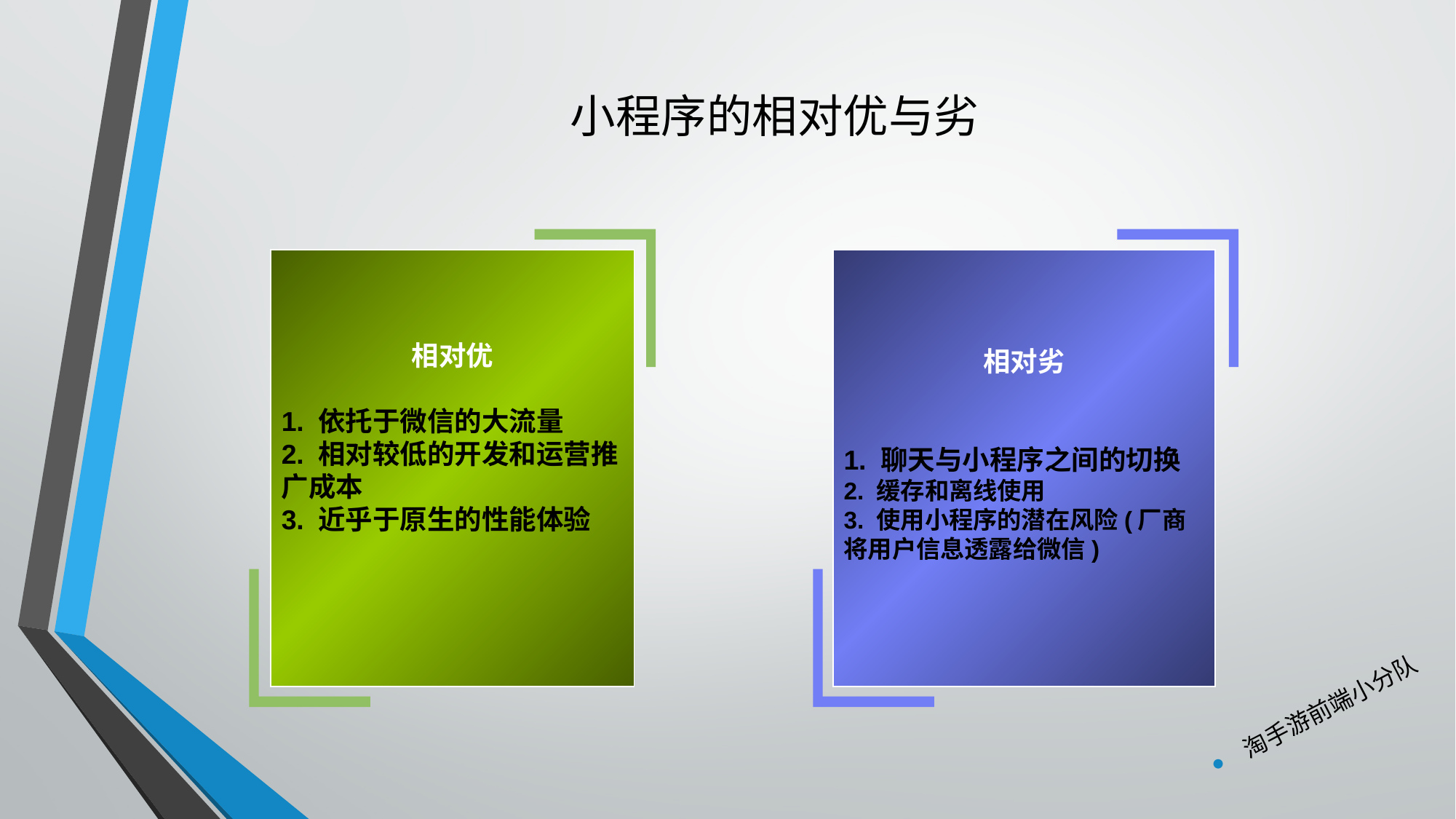

# 小程序的相对优与劣

相对优

1. 依托于微信的大流量
2. 相对较低的开发和运营推广成本
3. 近乎于原生的性能体验

相对劣

1. 聊天与小程序之间的切换
2. 缓存和离线使用
3. 使用小程序的潜在风险(厂商将用户信息透露给微信)

淘手游前端小分队